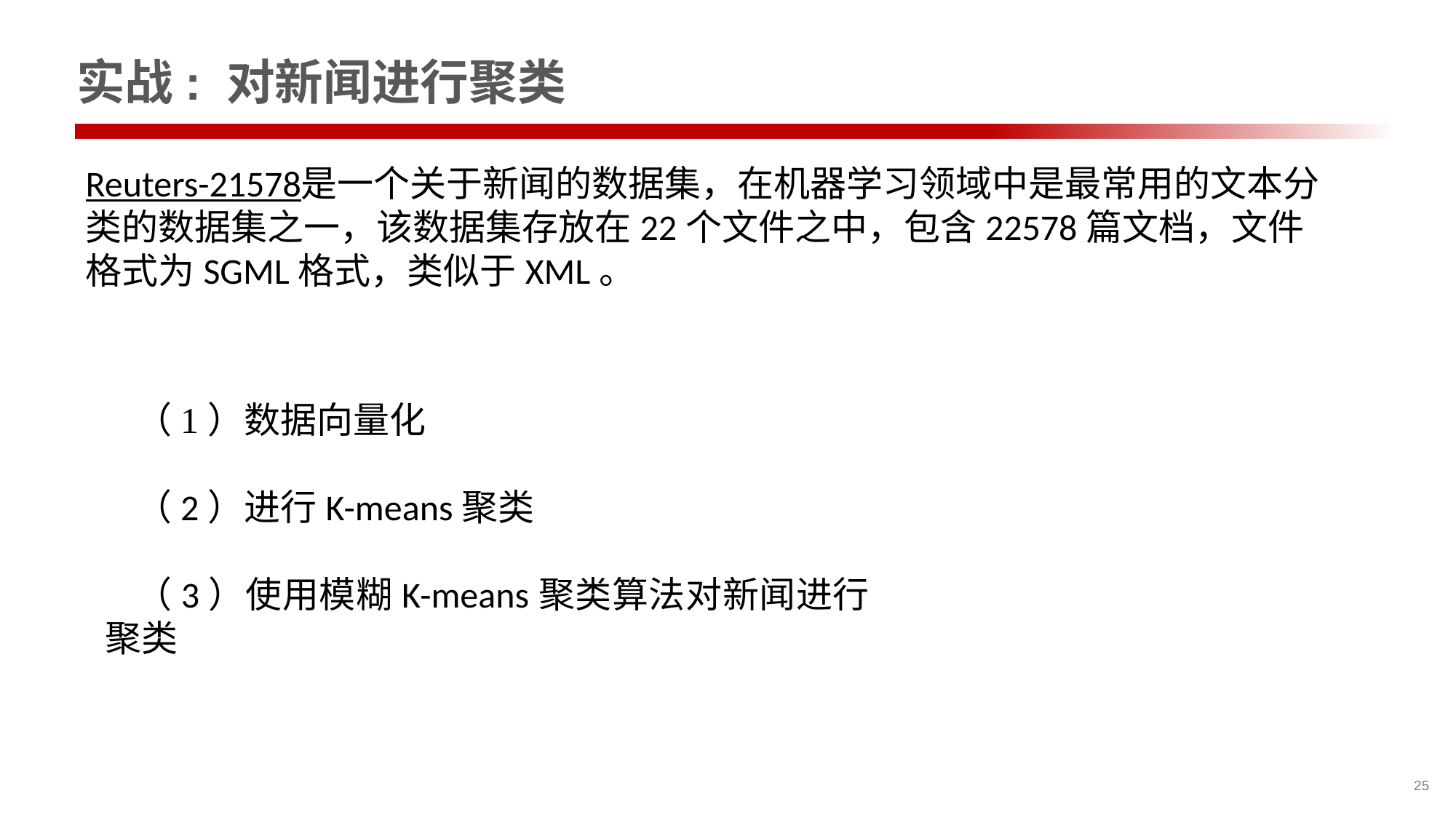

# 实战: 对新闻进行聚类

Reuters-21578是一个关于新闻的数据集，在机器学习领域中是最常用的文本分类的数据集之一，该数据集存放在22个文件之中，包含22578篇文档，文件格式为SGML格式，类似于XML。
（1）数据向量化

（2）进行K-means聚类

（3）使用模糊K-means聚类算法对新闻进行聚类

25